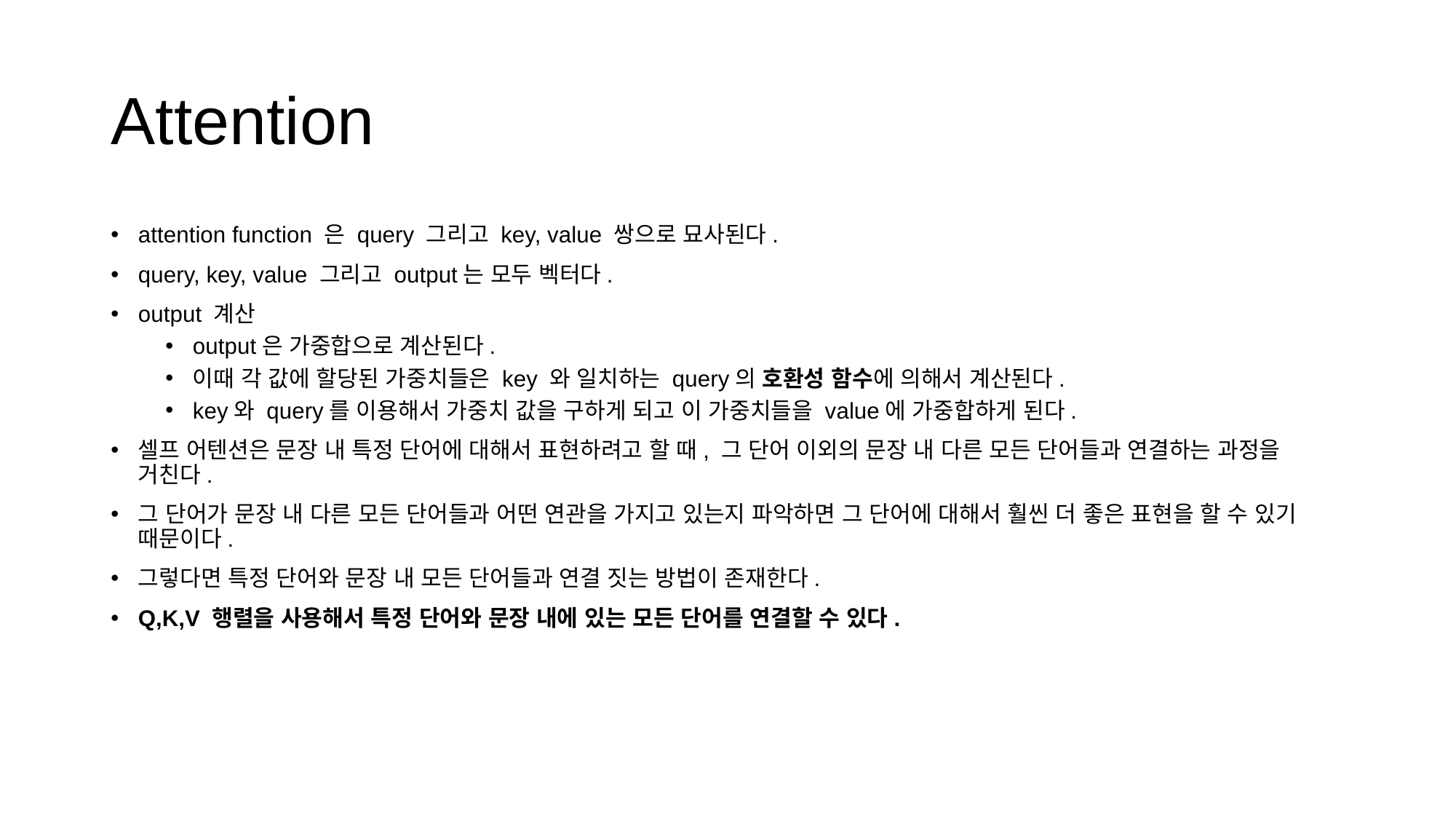

# Attention
attention function 은 query 그리고 key, value 쌍으로 묘사된다.
query, key, value 그리고 output는 모두 벡터다.
output 계산
output은 가중합으로 계산된다.
이때 각 값에 할당된 가중치들은 key 와 일치하는 query의 호환성 함수에 의해서 계산된다.
key와 query를 이용해서 가중치 값을 구하게 되고 이 가중치들을 value에 가중합하게 된다.
셀프 어텐션은 문장 내 특정 단어에 대해서 표현하려고 할 때, 그 단어 이외의 문장 내 다른 모든 단어들과 연결하는 과정을 거친다.
그 단어가 문장 내 다른 모든 단어들과 어떤 연관을 가지고 있는지 파악하면 그 단어에 대해서 훨씬 더 좋은 표현을 할 수 있기 때문이다.
그렇다면 특정 단어와 문장 내 모든 단어들과 연결 짓는 방법이 존재한다.
Q,K,V 행렬을 사용해서 특정 단어와 문장 내에 있는 모든 단어를 연결할 수 있다.